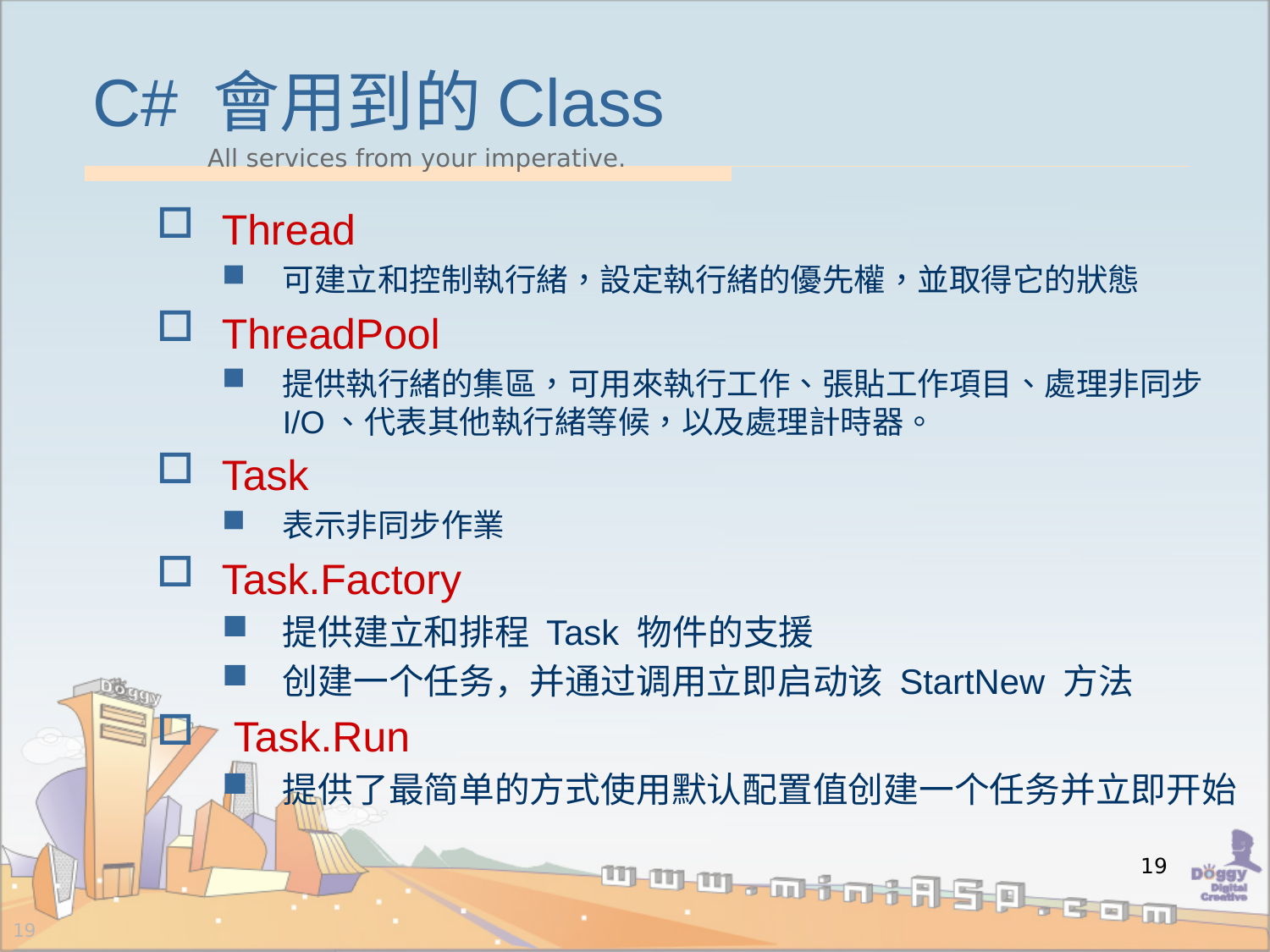

# C# 會用到的Class
Thread
可建立和控制執行緒，設定執行緒的優先權，並取得它的狀態
ThreadPool
提供執行緒的集區，可用來執行工作、張貼工作項目、處理非同步 I/O、代表其他執行緒等候，以及處理計時器。
Task
表示非同步作業
Task.Factory
提供建立和排程 Task 物件的支援
创建一个任务，并通过调用立即启动该 StartNew 方法
 Task.Run
提供了最简单的方式使用默认配置值创建一个任务并立即开始
19